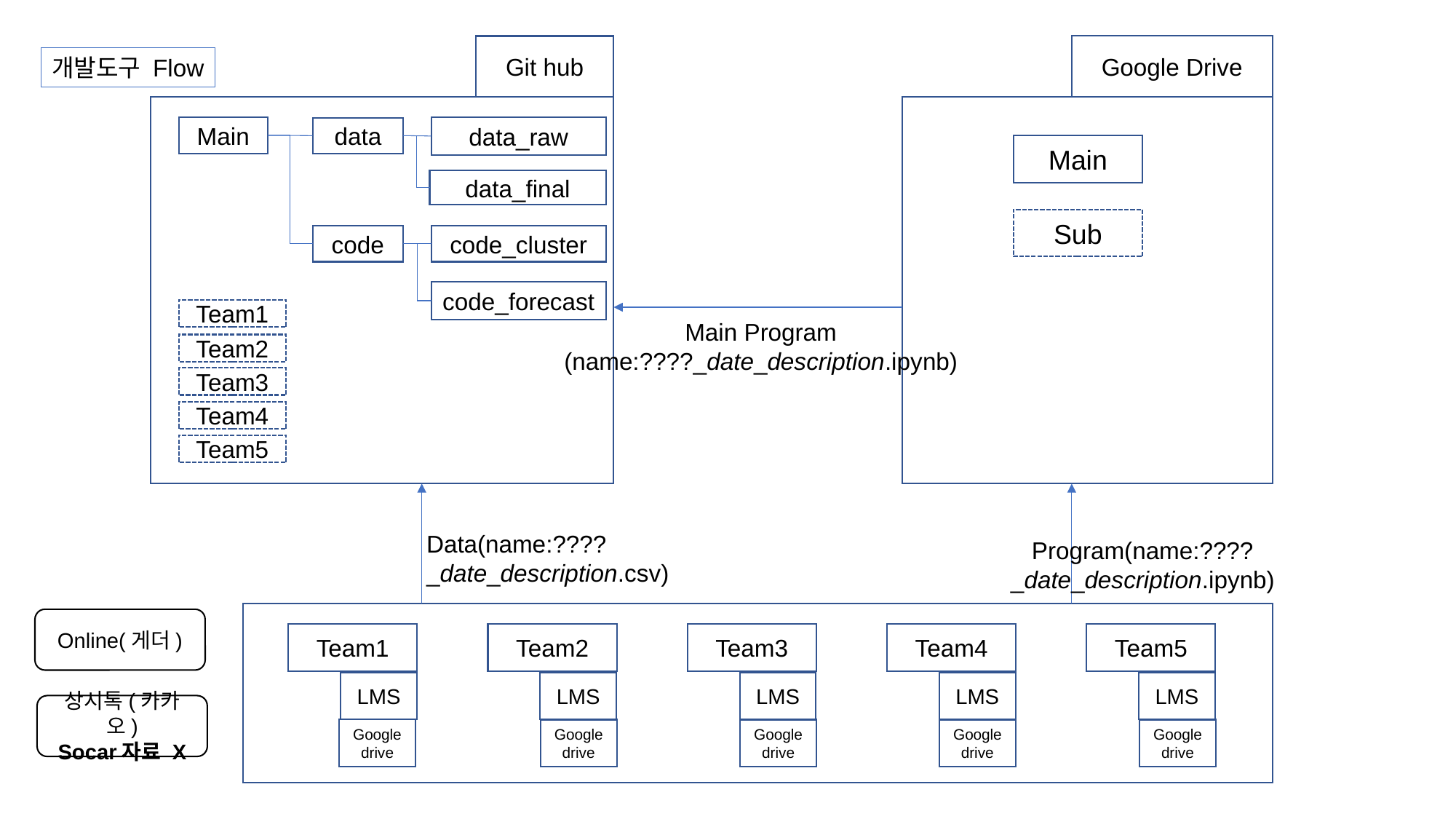

Git hub
Google Drive
개발도구 Flow

data_raw
Main
data
Main
data_final
Sub
code
code_cluster
code_forecast
Team1
Main Program
(name:????_date_description.ipynb)
Team2
Team3
Team4
Team5
Data(name:????_date_description.csv)
Program(name:????_date_description.ipynb)

Online(게더)
Team1
Team2
Team3
Team4
Team5
LMS
LMS
LMS
LMS
LMS
상시톡(카카오)
Socar자료 X
Google drive
Google drive
Google drive
Google drive
Google drive